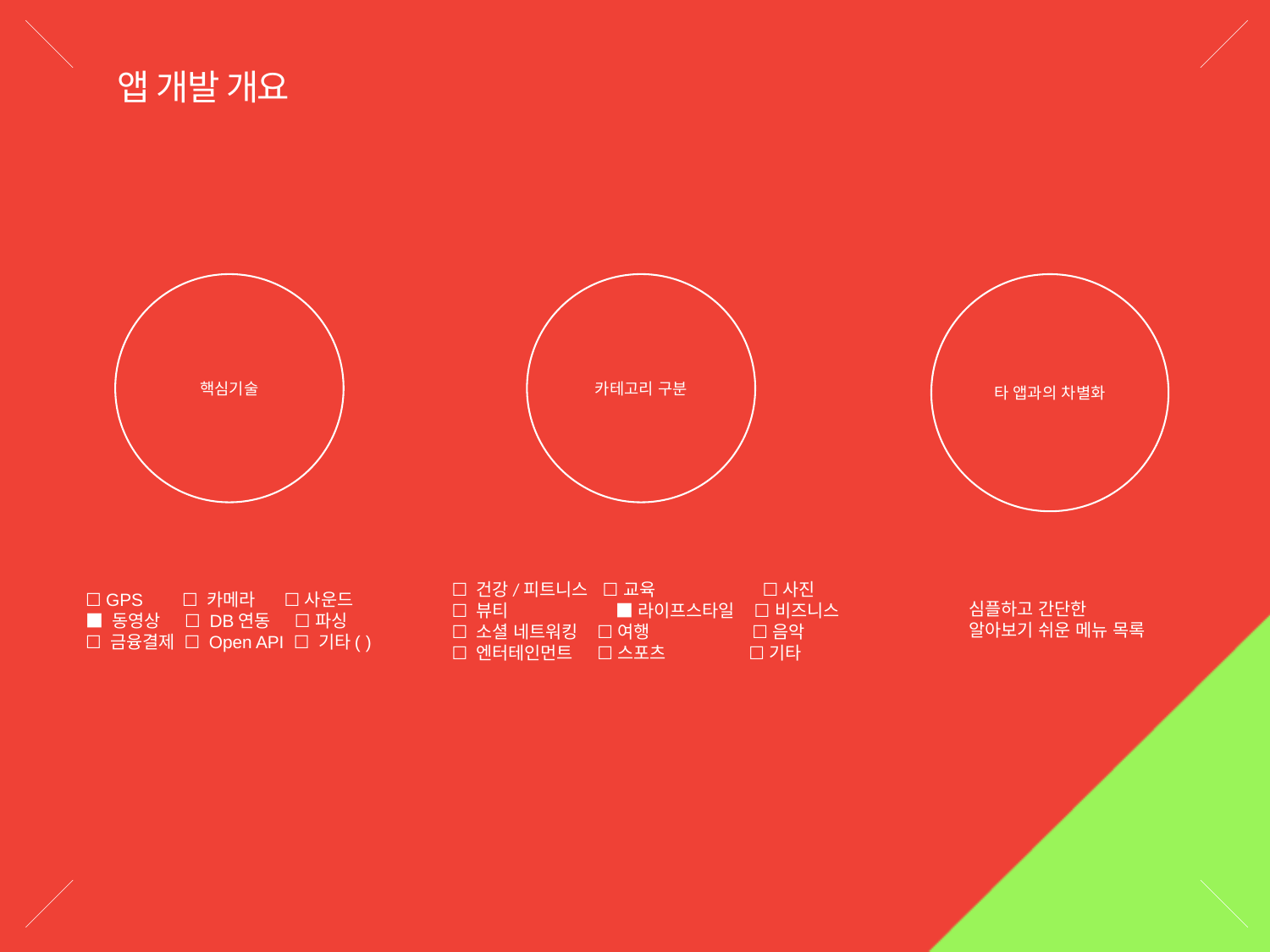

앱 개발 개요
핵심기술
카테고리 구분
타 앱과의 차별화
☐ 건강/피트니스   ☐ 교육                      ☐ 사진
☐ 뷰티                      ■ 라이프스타일    ☐ 비즈니스
☐ 소셜 네트워킹    ☐ 여행                     ☐ 음악
☐ 엔터테인먼트     ☐ 스포츠                 ☐ 기타
☐ GPS        ☐ 카메라      ☐ 사운드
■ 동영상     ☐ DB연동     ☐ 파싱
☐ 금융결제  ☐ Open API  ☐ 기타( )
심플하고 간단한 알아보기 쉬운 메뉴 목록